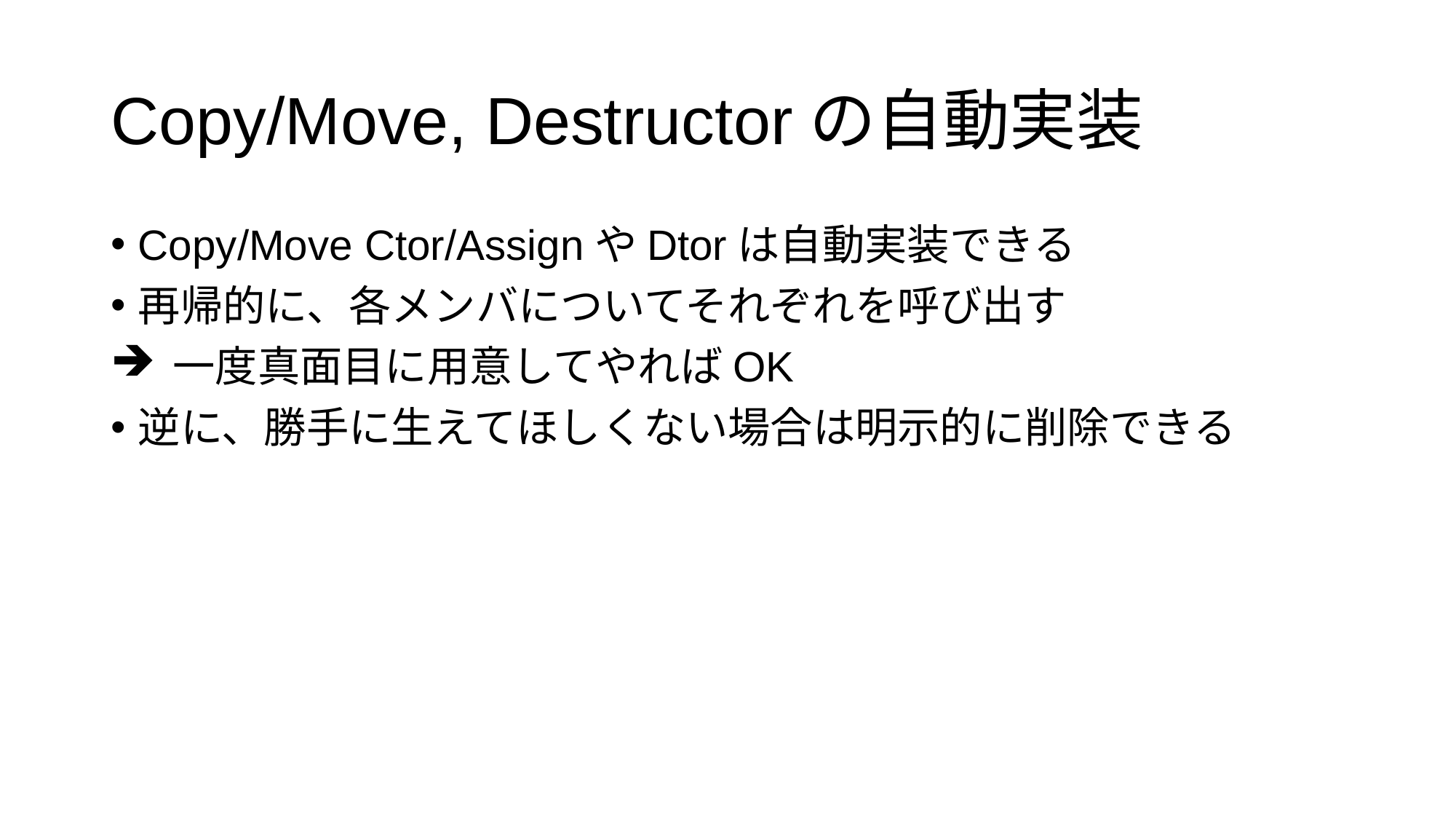

# Copy/Move, Destructorの自動実装
Copy/Move Ctor/AssignやDtorは自動実装できる
再帰的に、各メンバについてそれぞれを呼び出す
 一度真面目に用意してやればOK
逆に、勝手に生えてほしくない場合は明示的に削除できる